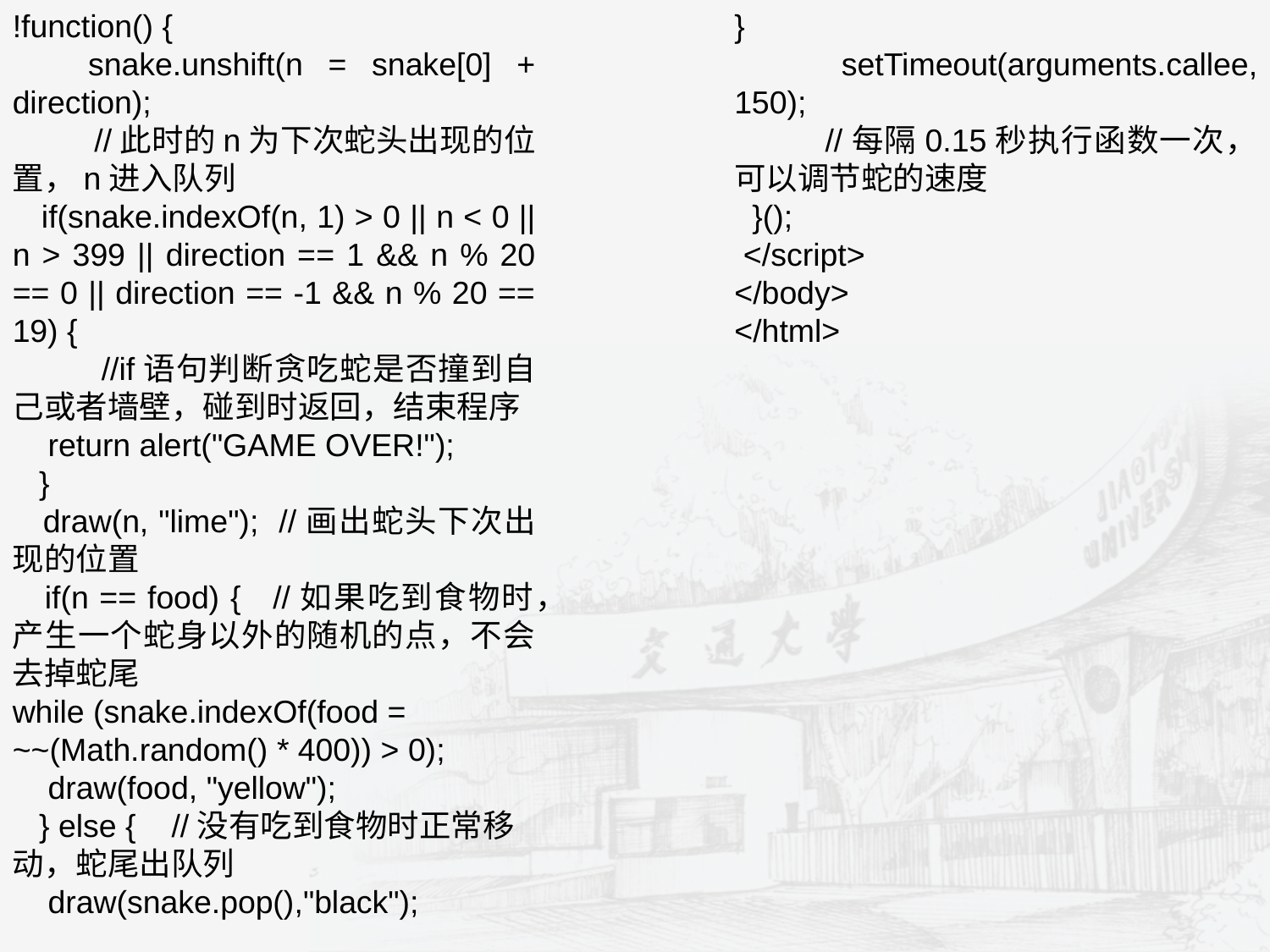

!function() {
   snake.unshift(n = snake[0] + direction);
         //此时的n为下次蛇头出现的位置，n进入队列
   if(snake.indexOf(n, 1) > 0 || n < 0 || n > 399 || direction == 1 && n % 20 == 0 || direction == -1 && n % 20 == 19) {
         //if语句判断贪吃蛇是否撞到自己或者墙壁，碰到时返回，结束程序
    return alert("GAME OVER!");
   }
   draw(n, "lime");  //画出蛇头下次出现的位置
   if(n == food) {   //如果吃到食物时，产生一个蛇身以外的随机的点，不会去掉蛇尾
while (snake.indexOf(food = ~~(Math.random() * 400)) > 0);
    draw(food, "yellow");
   } else {    //没有吃到食物时正常移动，蛇尾出队列
    draw(snake.pop(),"black");

}
   setTimeout(arguments.callee, 150);
         //每隔0.15秒执行函数一次，可以调节蛇的速度
  }();
 </script>
</body>
</html>